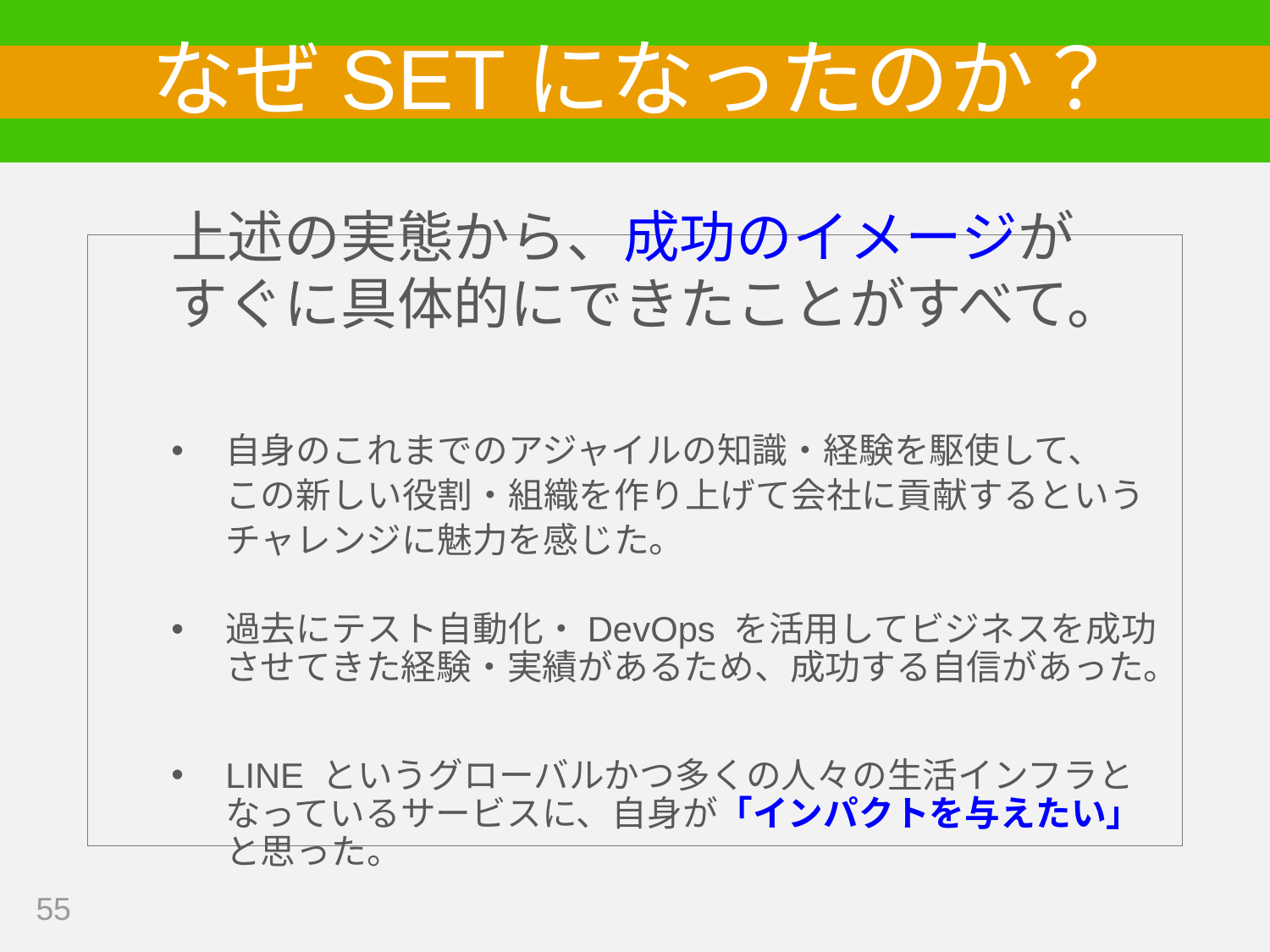

# なぜSETになったのか？
上述の実態から、成功のイメージが
すぐに具体的にできたことがすべて。

自身のこれまでのアジャイルの知識・経験を駆使して、
この新しい役割・組織を作り上げて会社に貢献するという
チャレンジに魅力を感じた。

過去にテスト自動化・DevOps を活用してビジネスを成功させてきた経験・実績があるため、成功する自信があった。

LINE というグローバルかつ多くの人々の生活インフラとなっているサービスに、自身が「インパクトを与えたい」と思った。
55